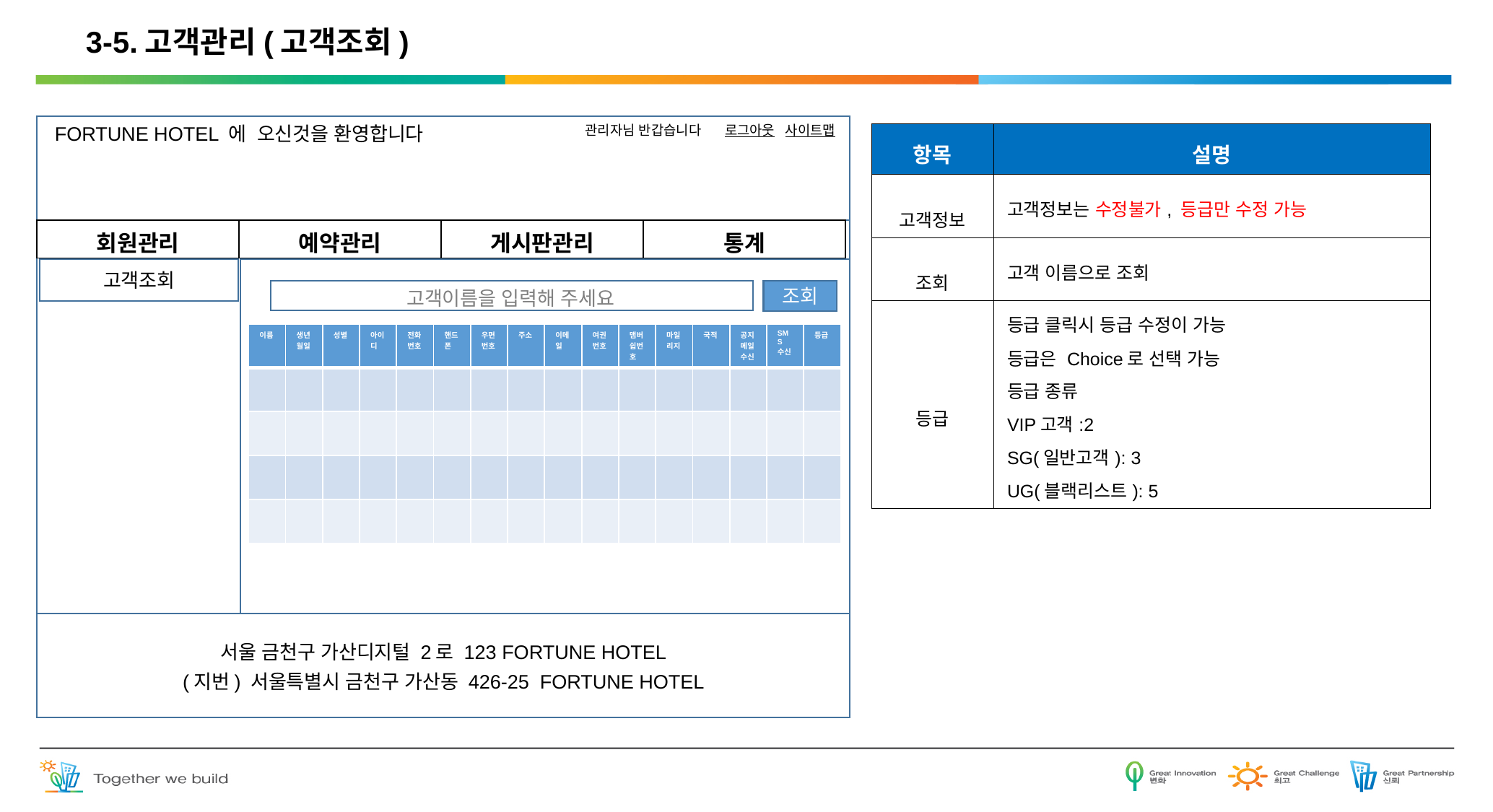

# 3-5.고객관리(고객조회)
FORTUNE HOTEL 에  오신것을 환영합니다

관리자님 반갑습니다
로그아웃
사이트맵

| 항목 | 설명 |
| --- | --- |
| 고객정보 | 고객정보는 수정불가, 등급만 수정 가능 |
| 조회 | 고객 이름으로 조회 |
| 등급 | 등급 클릭시 등급 수정이 가능 등급은 Choice로 선택 가능 등급 종류 VIP고객:2 SG(일반고객): 3 UG(블랙리스트): 5 |
| 회원관리 | 예약관리 | 게시판관리 | 통계 |
| --- | --- | --- | --- |
고객조회

고객이름을 입력해 주세요

조회
| 이름 | 생년월일 | 성별 | 아이디 | 전화번호 | 핸드폰 | 우편번호 | 주소 | 이메일 | 여권번호 | 맴버쉽번호 | 마일리지 | 국적 | 공지메일수신 | SMS수신 | 등급 |
| --- | --- | --- | --- | --- | --- | --- | --- | --- | --- | --- | --- | --- | --- | --- | --- |
|  |  |  |  |  |  |  |  |  |  |  |  |  |  |  |  |
|  |  |  |  |  |  |  |  |  |  |  |  |  |  |  |  |
|  |  |  |  |  |  |  |  |  |  |  |  |  |  |  |  |
|  |  |  |  |  |  |  |  |  |  |  |  |  |  |  |  |

서울 금천구 가산디지털 2로 123 FORTUNE HOTEL
(지번) 서울특별시 금천구 가산동 426-25  FORTUNE HOTEL